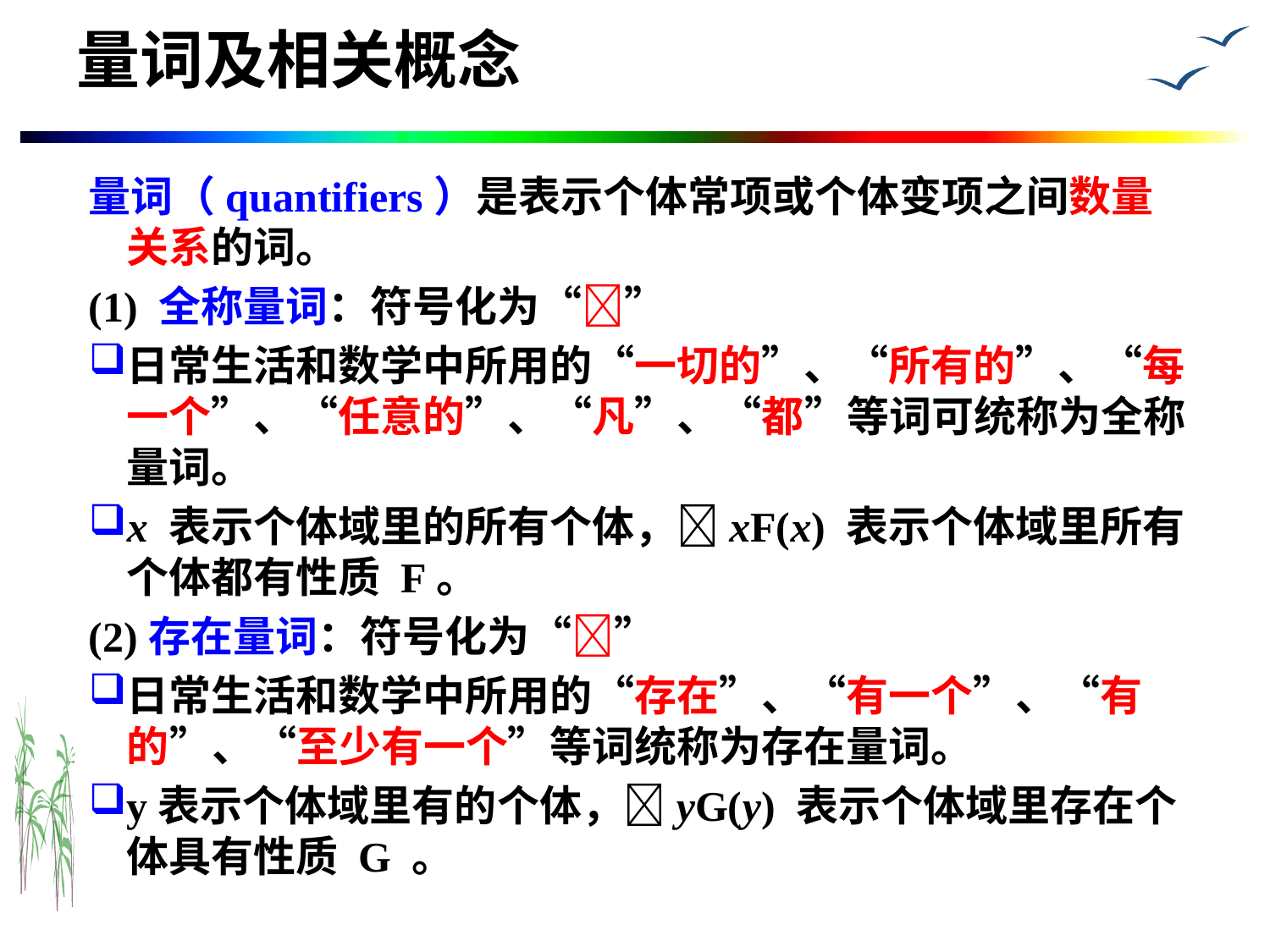

# 量词及相关概念
量词（quantifiers）是表示个体常项或个体变项之间数量关系的词。
(1) 全称量词：符号化为“∀”
日常生活和数学中所用的“一切的”、“所有的”、“每一个”、“任意的”、“凡”、“都”等词可统称为全称量词。
x 表示个体域里的所有个体，∀xF(x) 表示个体域里所有个体都有性质 F。
(2)存在量词：符号化为“∃”
日常生活和数学中所用的“存在”、“有一个”、“有的”、“至少有一个”等词统称为存在量词。
y表示个体域里有的个体，∃yG(y) 表示个体域里存在个体具有性质 G 。